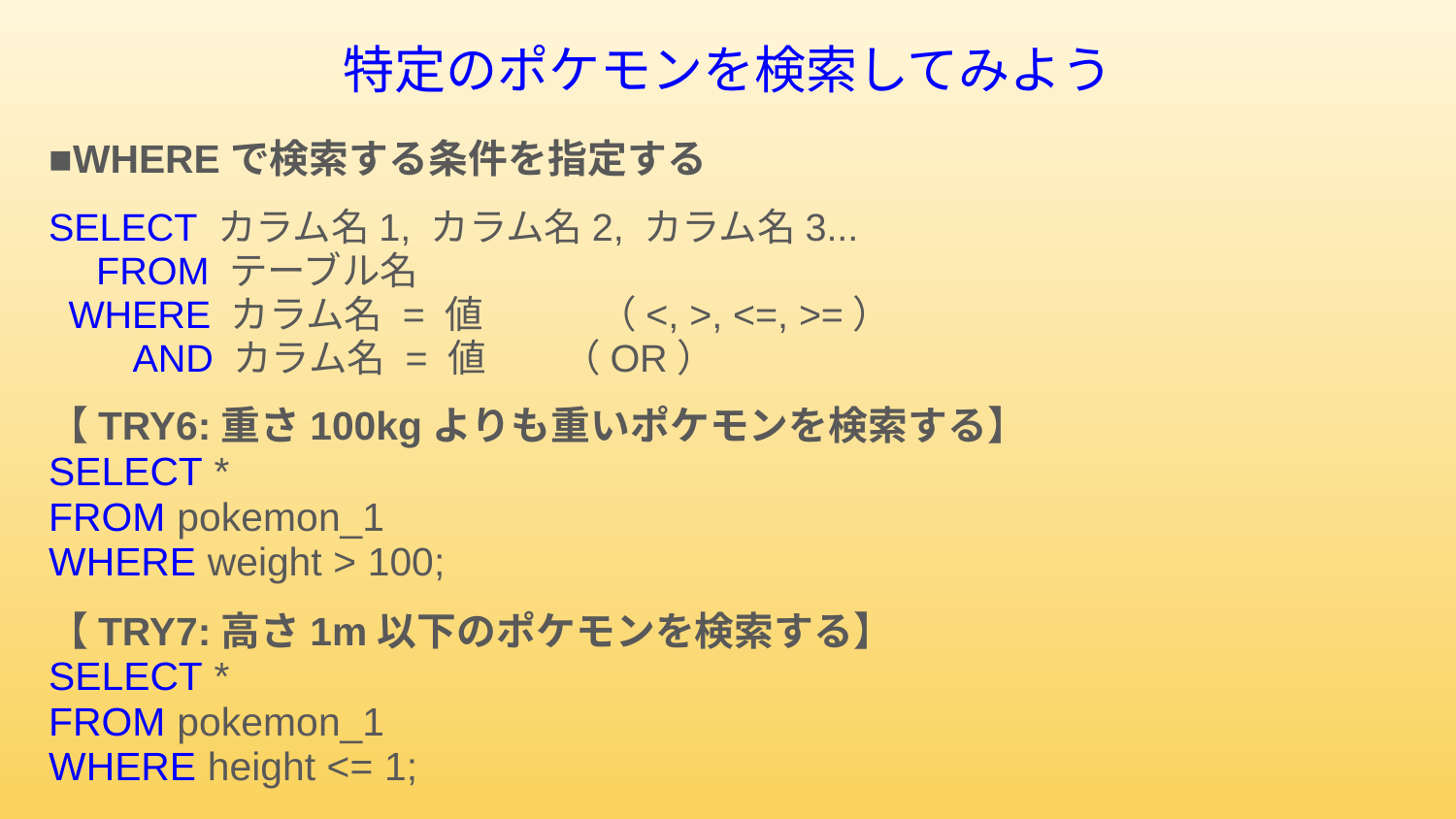

# 特定のポケモンを検索してみよう
■WHEREで検索する条件を指定する
SELECT カラム名1, カラム名2, カラム名3...
　FROM テーブル名
 WHERE カラム名 = 値　　　（<, >, <=, >=）
       AND カラム名 = 値　　（OR）
【TRY6:重さ100kgよりも重いポケモンを検索する】
SELECT *
FROM pokemon_1
WHERE weight > 100;
【TRY7:高さ1m以下のポケモンを検索する】
SELECT *
FROM pokemon_1
WHERE height <= 1;